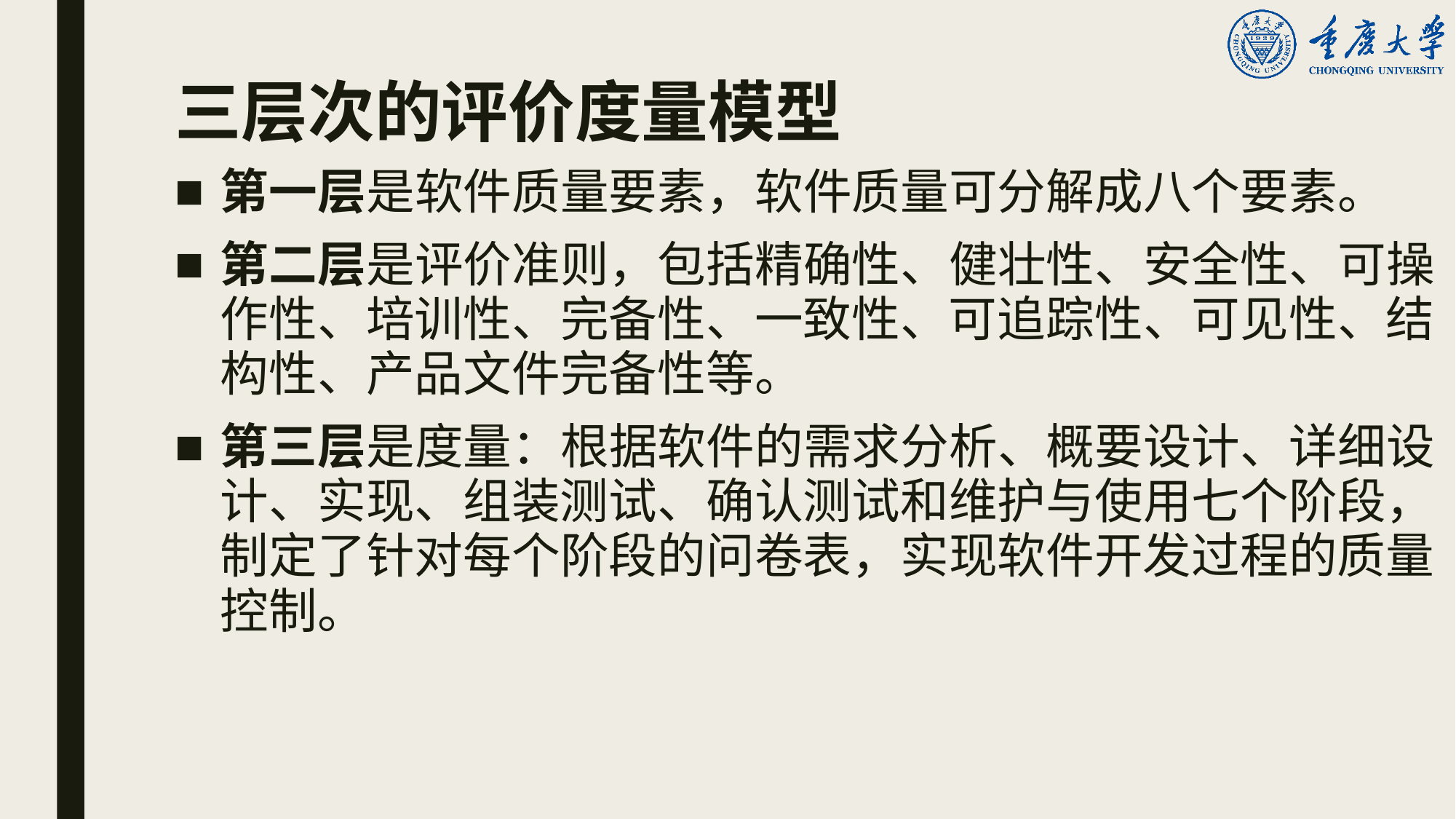

# 三层次的评价度量模型
第一层是软件质量要素，软件质量可分解成八个要素。
第二层是评价准则，包括精确性、健壮性、安全性、可操作性、培训性、完备性、一致性、可追踪性、可见性、结构性、产品文件完备性等。
第三层是度量：根据软件的需求分析、概要设计、详细设计、实现、组装测试、确认测试和维护与使用七个阶段，制定了针对每个阶段的问卷表，实现软件开发过程的质量控制。